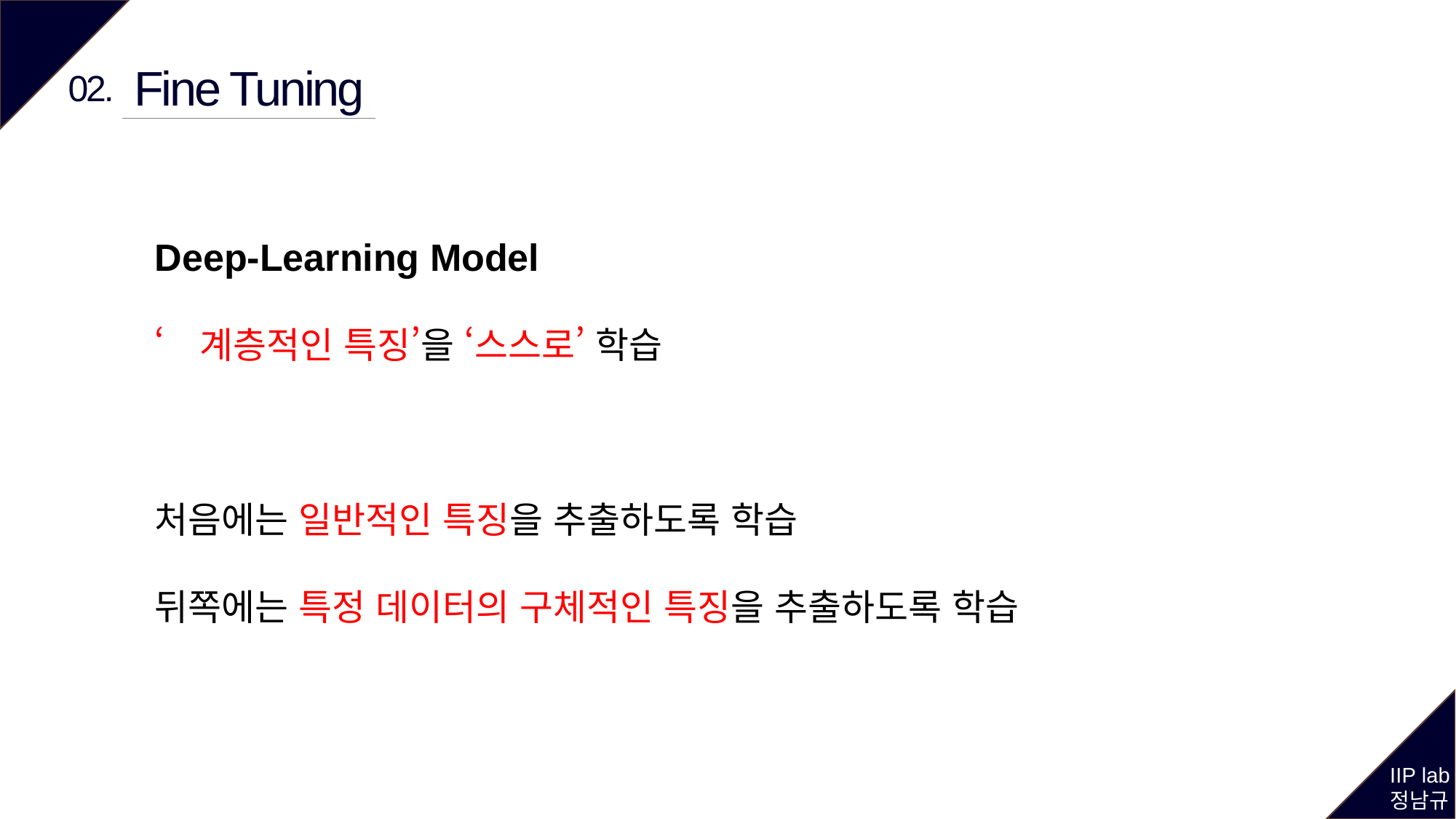

Fine Tuning
02.
Deep-Learning Model

‘계층적인 특징’을 ‘스스로’ 학습

처음에는 일반적인 특징을 추출하도록 학습

뒤쪽에는 특정 데이터의 구체적인 특징을 추출하도록 학습
IIP lab
정남규